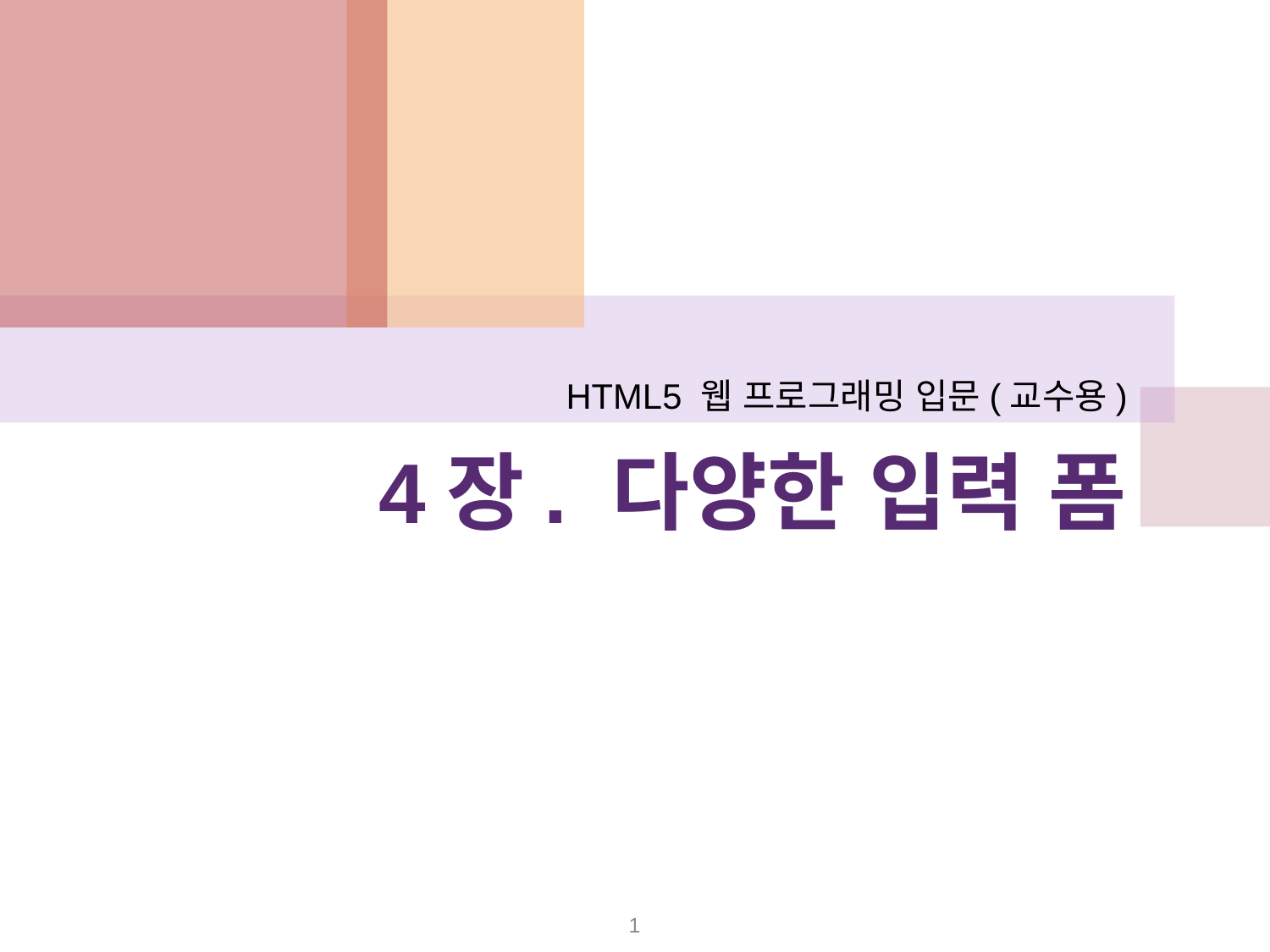

HTML5 웹 프로그래밍 입문(교수용)
# 4장. 다양한 입력 폼
1